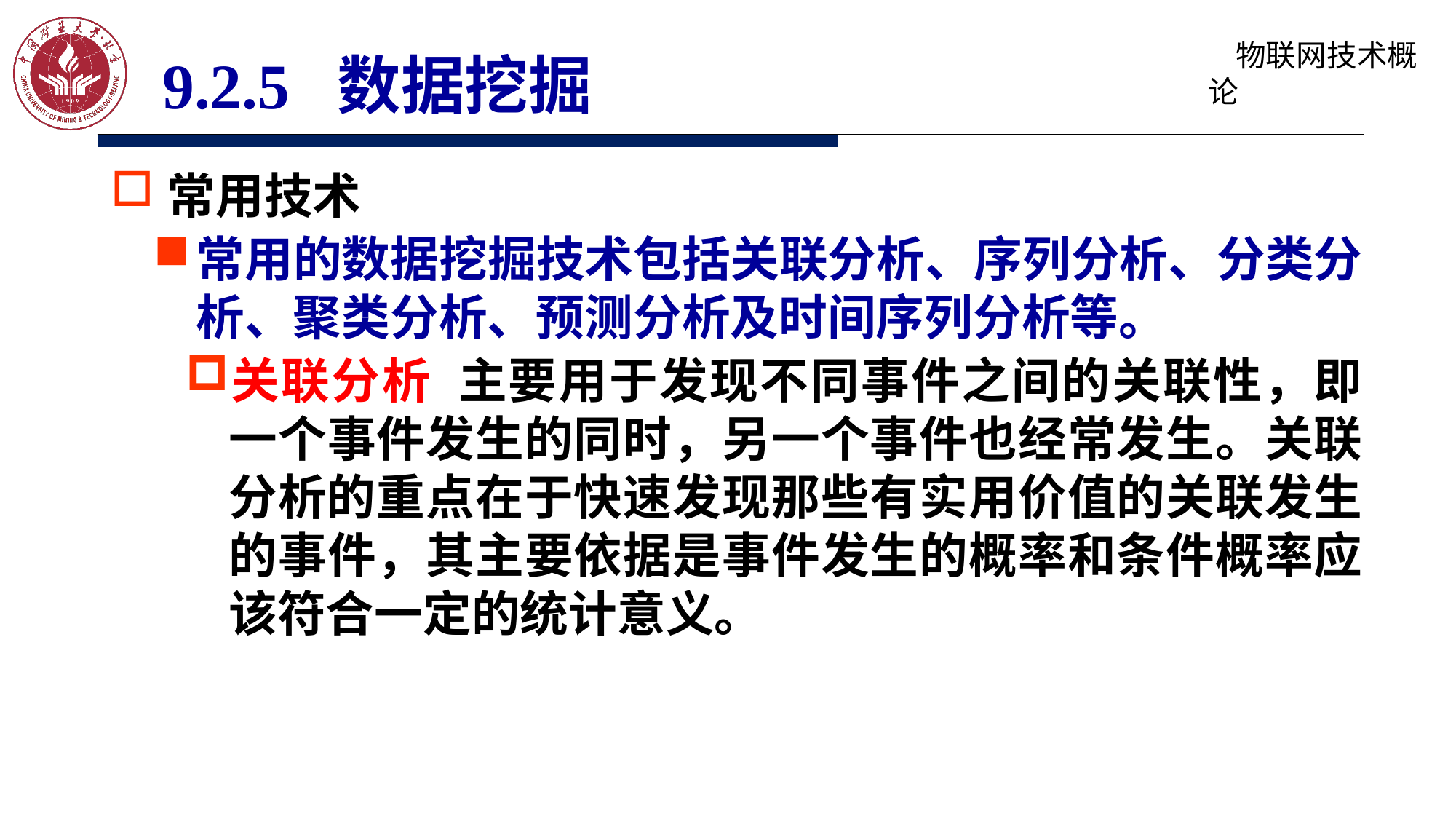

9.2.5  数据挖掘
常用技术
常用的数据挖掘技术包括关联分析、序列分析、分类分析、聚类分析、预测分析及时间序列分析等。
关联分析  主要用于发现不同事件之间的关联性，即一个事件发生的同时，另一个事件也经常发生。关联分析的重点在于快速发现那些有实用价值的关联发生的事件，其主要依据是事件发生的概率和条件概率应该符合一定的统计意义。